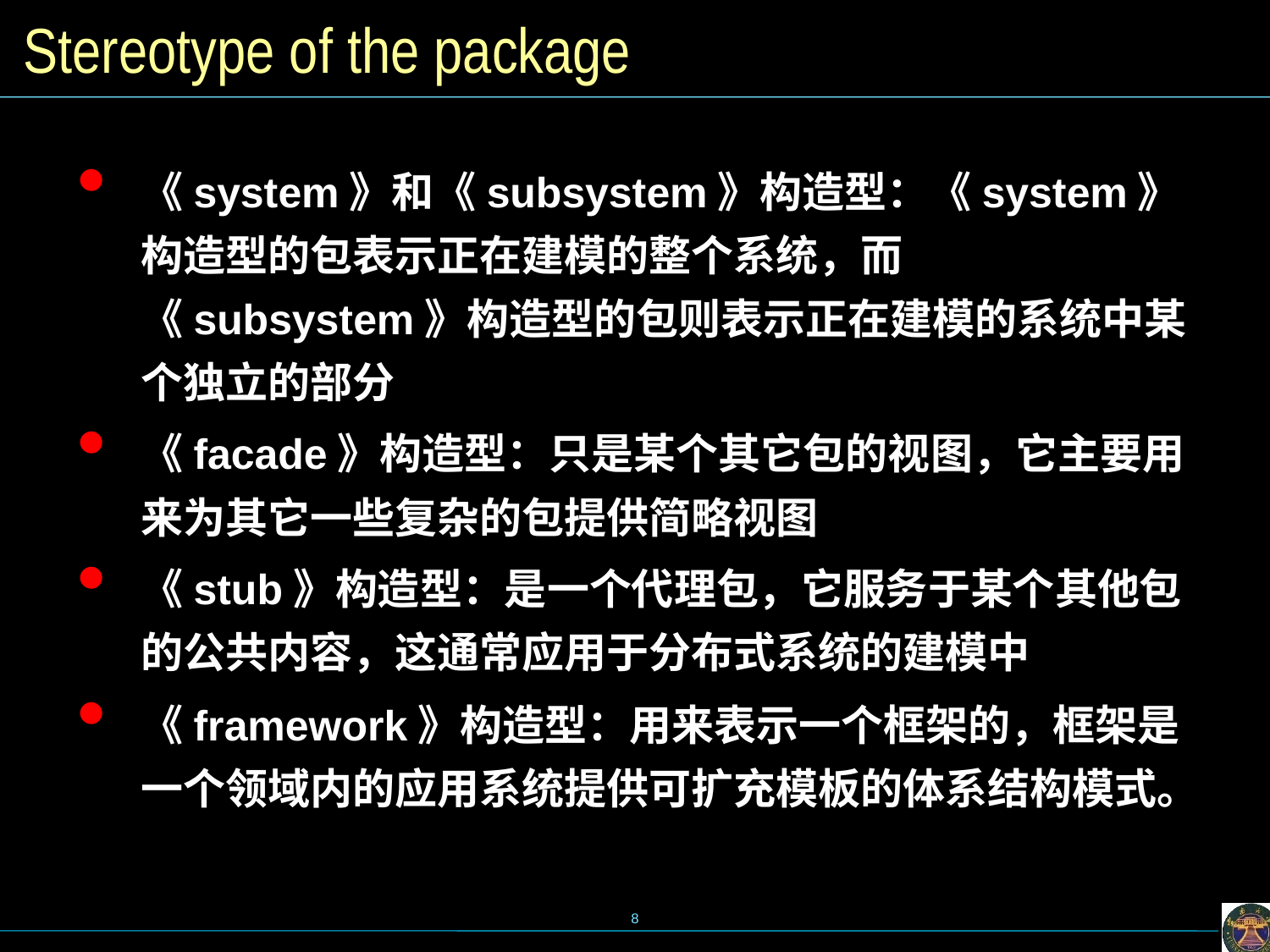

# Stereotype of the package
《system》和《subsystem》构造型：《system》构造型的包表示正在建模的整个系统，而《subsystem》构造型的包则表示正在建模的系统中某个独立的部分
《facade》构造型：只是某个其它包的视图，它主要用来为其它一些复杂的包提供简略视图
《stub》构造型：是一个代理包，它服务于某个其他包的公共内容，这通常应用于分布式系统的建模中
《framework》构造型：用来表示一个框架的，框架是一个领域内的应用系统提供可扩充模板的体系结构模式。